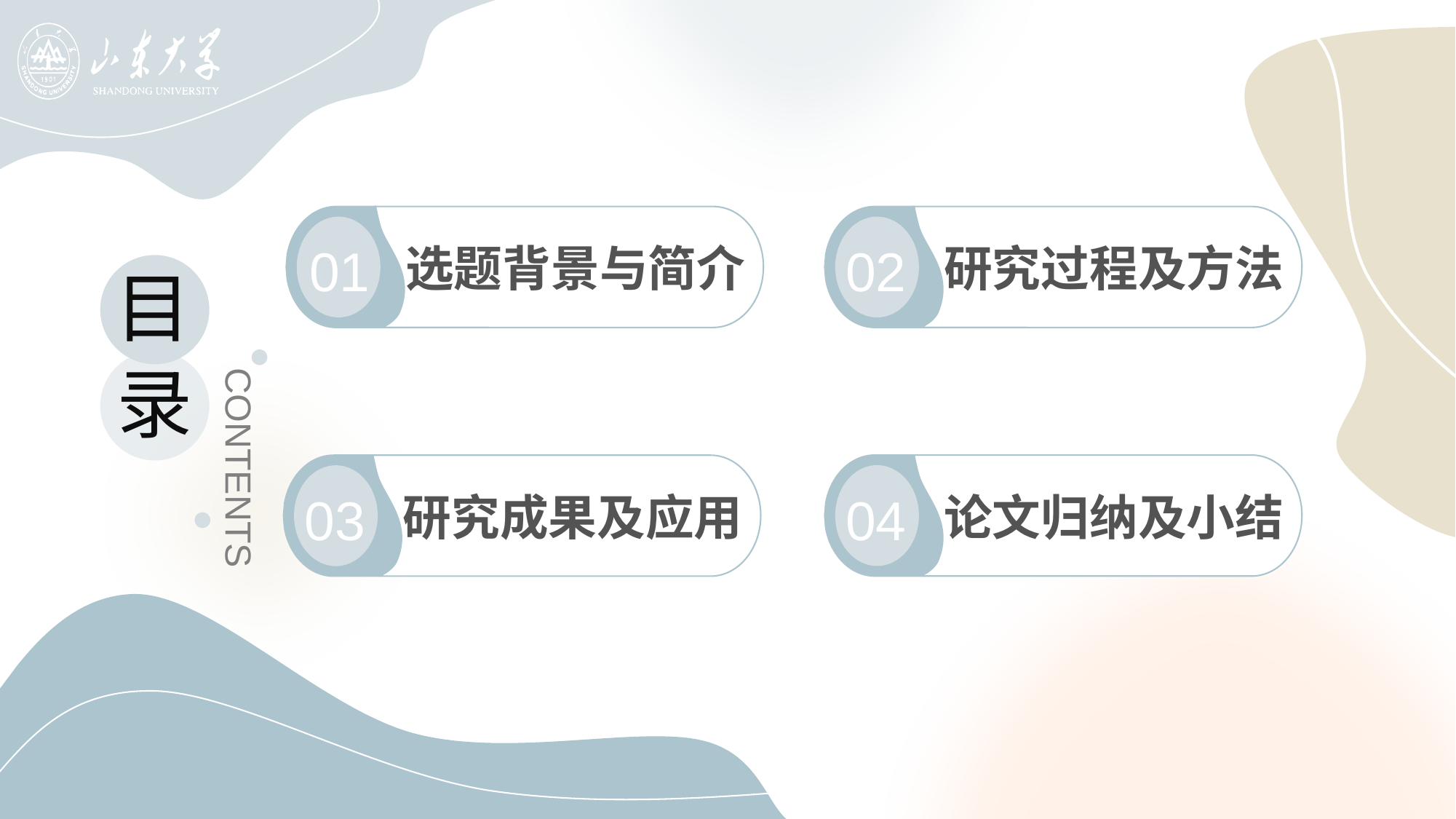

02
研究过程及方法

01
选题背景与简介

目

录
CONTENTS

04
论文归纳及小结

03
研究成果及应用